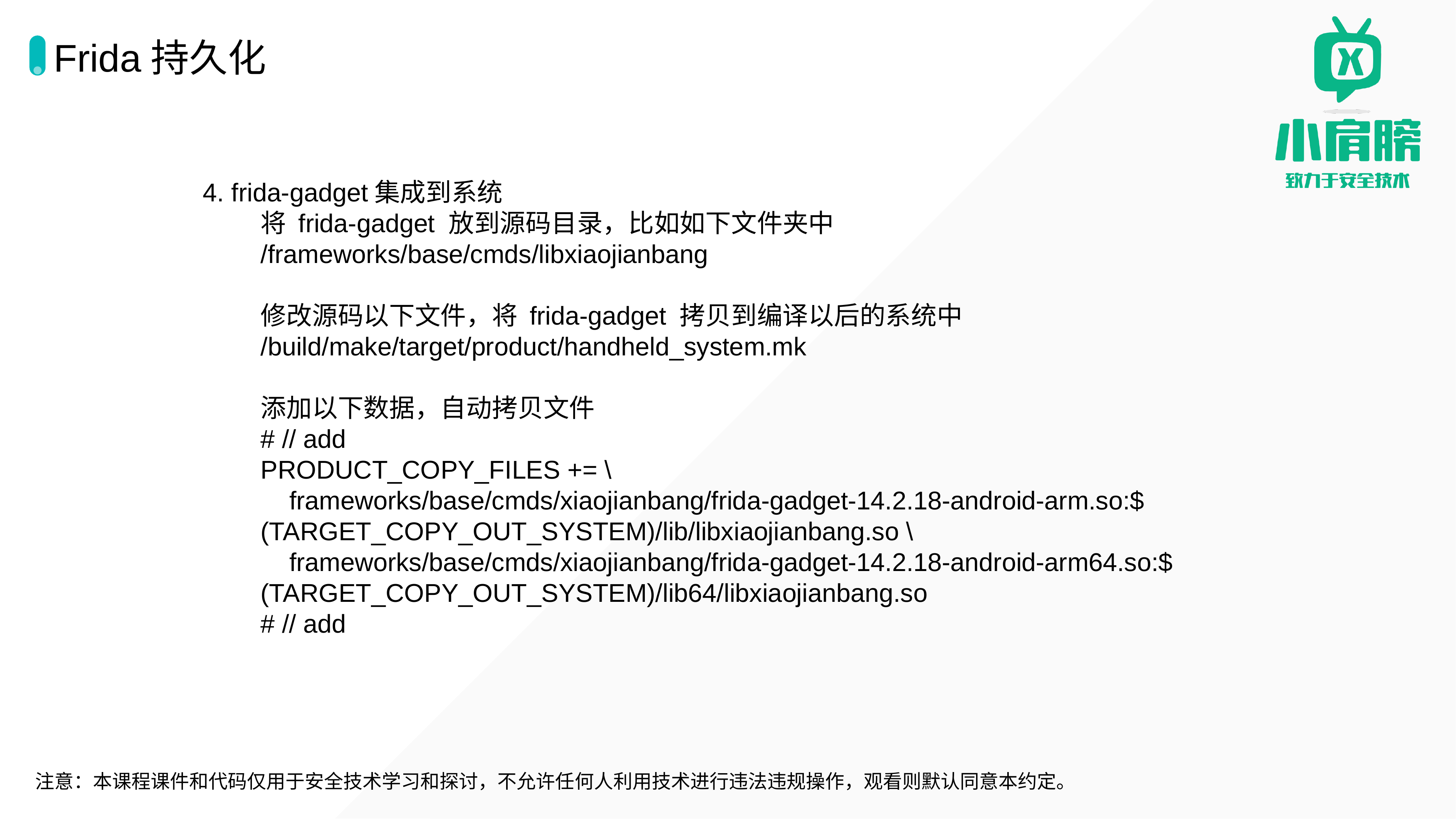

# Frida持久化
4. frida-gadget集成到系统
将 frida-gadget 放到源码目录，比如如下文件夹中
/frameworks/base/cmds/libxiaojianbang

修改源码以下文件，将 frida-gadget 拷贝到编译以后的系统中
/build/make/target/product/handheld_system.mk

添加以下数据，自动拷贝文件
# // add
PRODUCT_COPY_FILES += \
    frameworks/base/cmds/xiaojianbang/frida-gadget-14.2.18-android-arm.so:$(TARGET_COPY_OUT_SYSTEM)/lib/libxiaojianbang.so \
    frameworks/base/cmds/xiaojianbang/frida-gadget-14.2.18-android-arm64.so:$(TARGET_COPY_OUT_SYSTEM)/lib64/libxiaojianbang.so
# // add